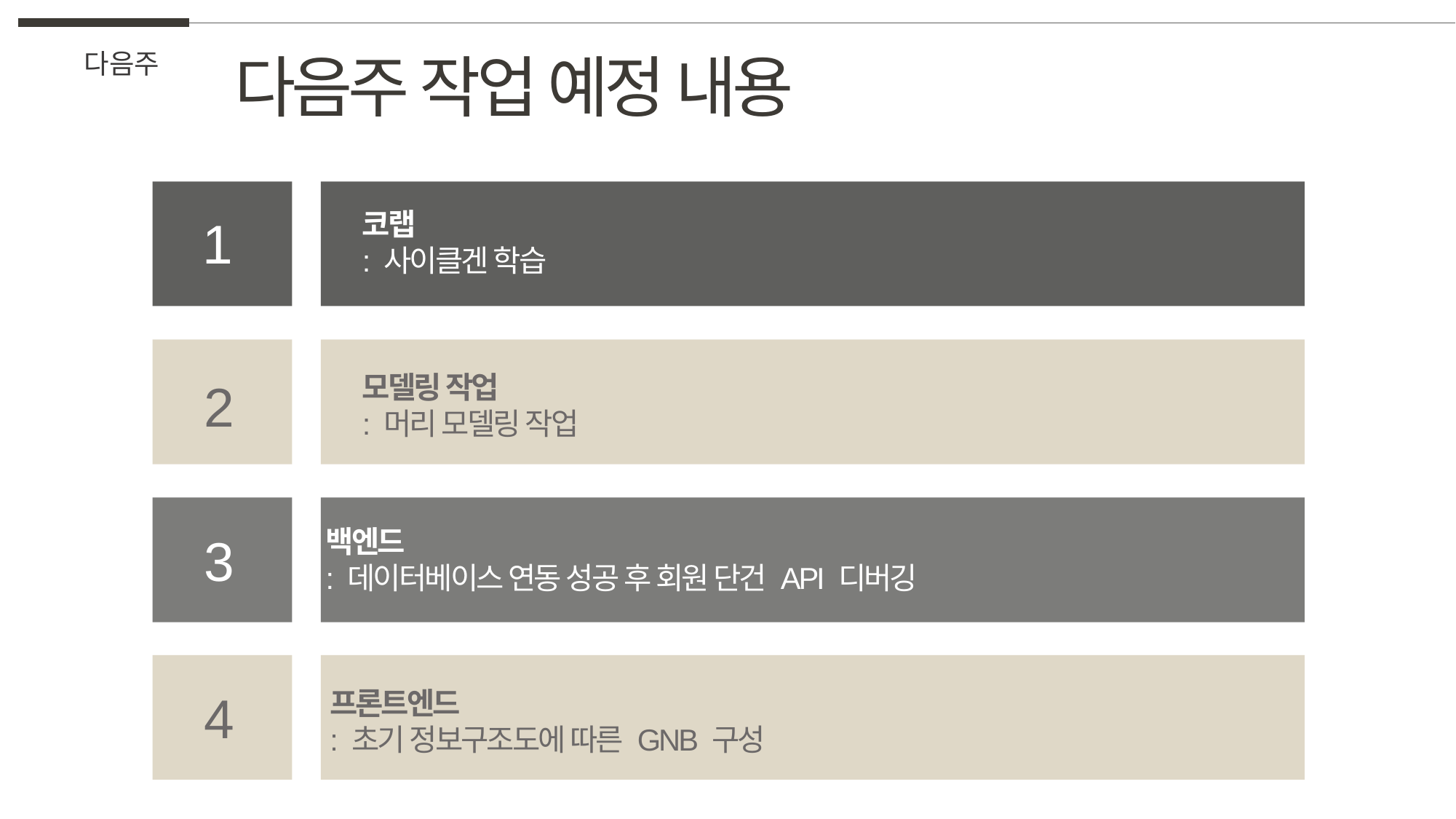

다음주 작업 예정 내용
다음주

코랩
: 사이클겐 학습
1

모델링 작업
: 머리 모델링 작업
2

백엔드
: 데이터베이스 연동 성공 후 회원 단건 API 디버깅
3

4
프론트엔드
: 초기 정보구조도에 따른 GNB 구성